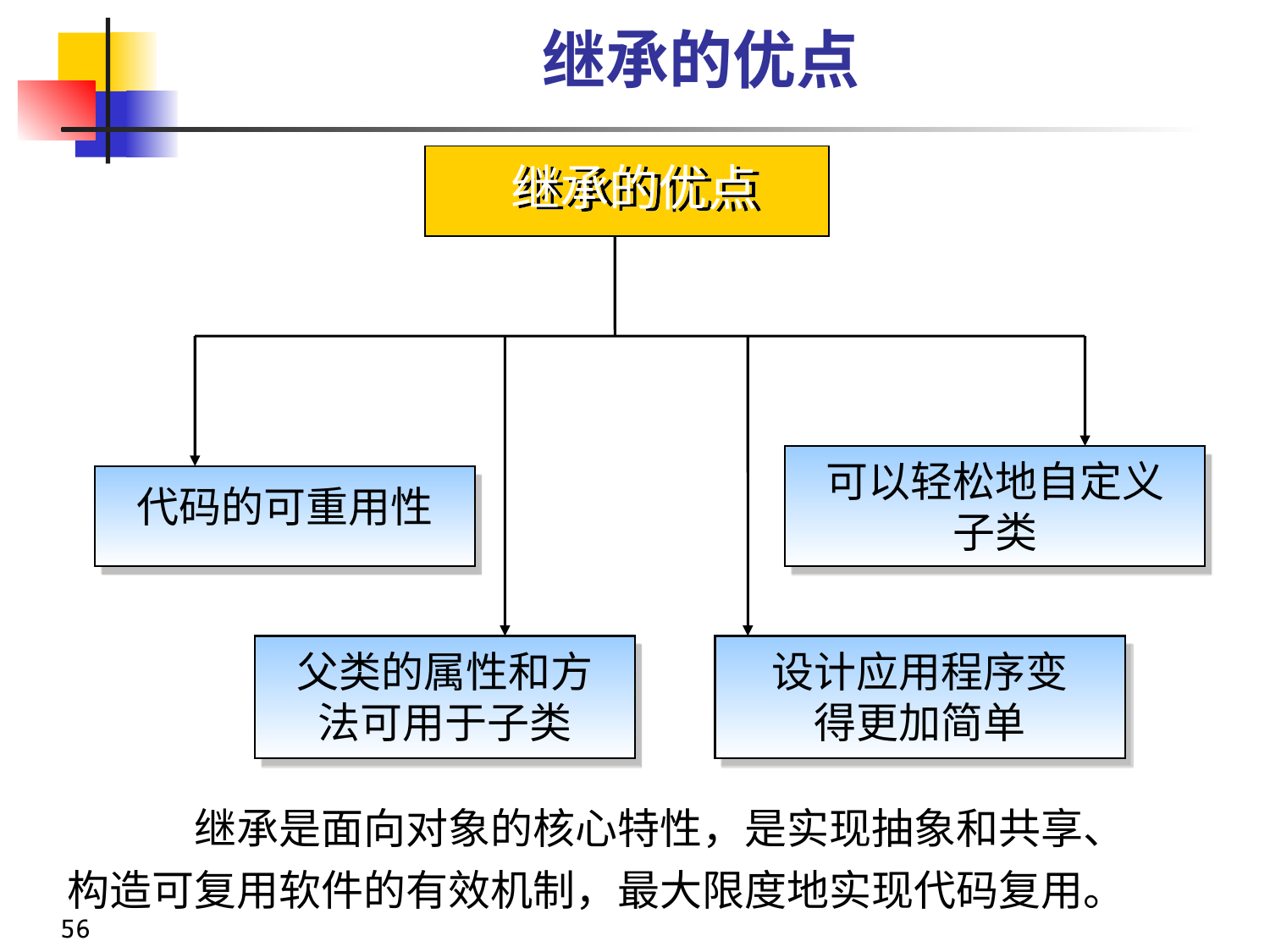

继承的优点

继承的优点

可以轻松地自定义子类

代码的可重用性

父类的属性和方法可用于子类

设计应用程序变得更加简单
	继承是面向对象的核心特性，是实现抽象和共享、构造可复用软件的有效机制，最大限度地实现代码复用。
56